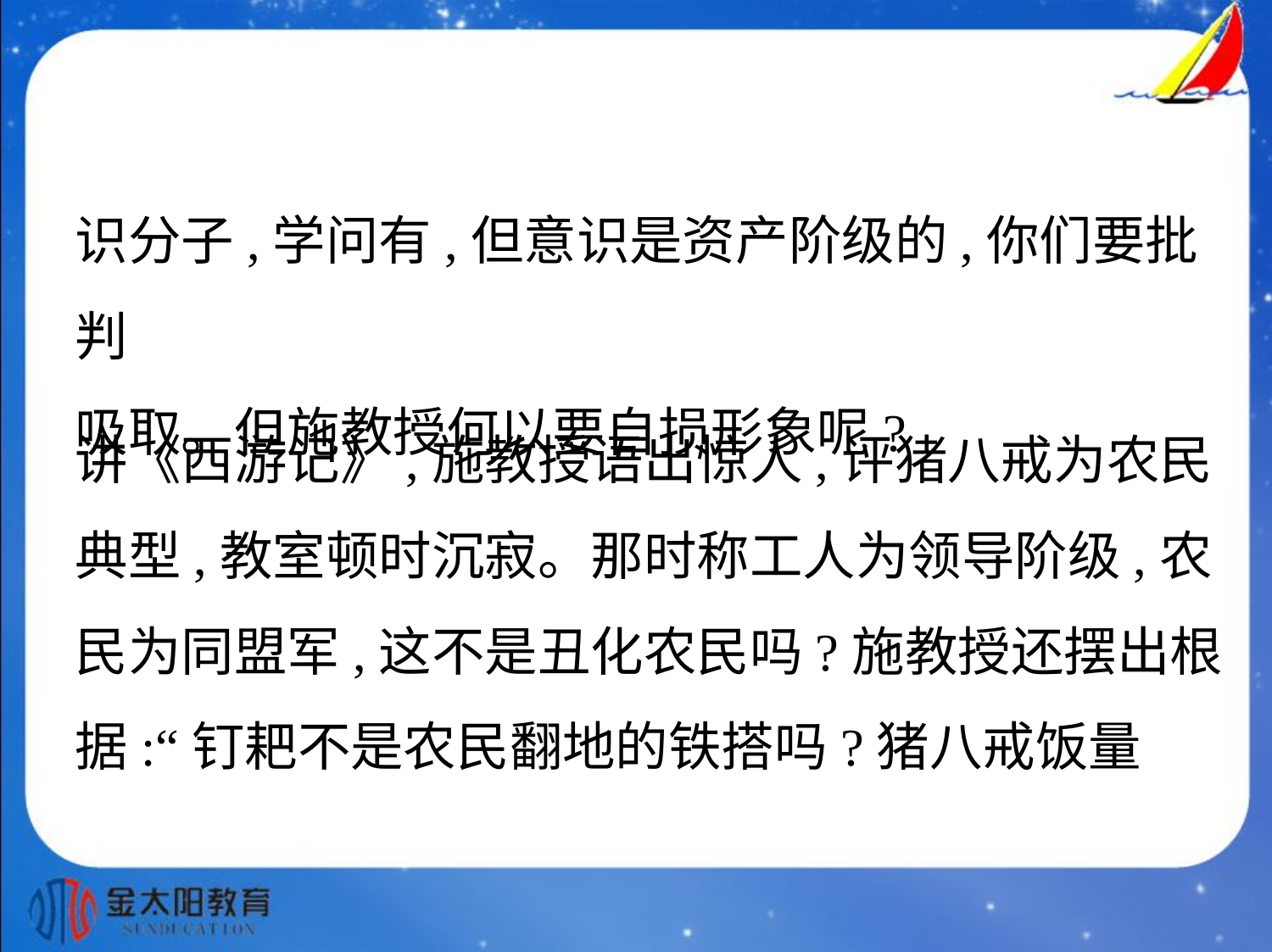

识分子,学问有,但意识是资产阶级的,你们要批判
吸取。但施教授何以要自损形象呢?
讲《西游记》,施教授语出惊人,评猪八戒为农民
典型,教室顿时沉寂。那时称工人为领导阶级,农
民为同盟军,这不是丑化农民吗?施教授还摆出根
据:“钉耙不是农民翻地的铁搭吗?猪八戒饭量